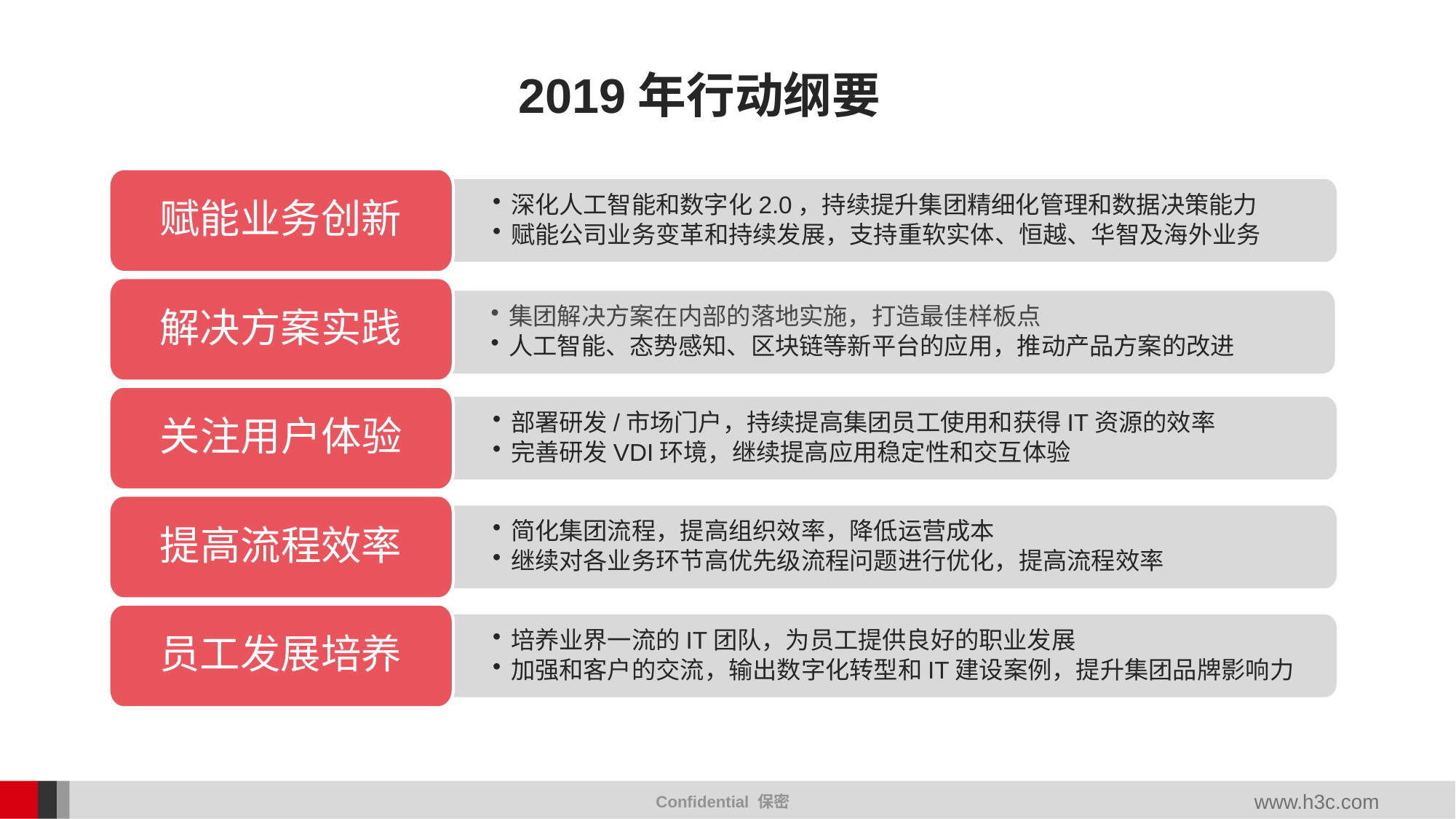

2019年行动纲要
赋能业务创新
深化人工智能和数字化2.0，持续提升集团精细化管理和数据决策能力
赋能公司业务变革和持续发展，支持重软实体、恒越、华智及海外业务
解决方案实践
集团解决方案在内部的落地实施，打造最佳样板点
人工智能、态势感知、区块链等新平台的应用，推动产品方案的改进
关注用户体验
部署研发/市场门户，持续提高集团员工使用和获得IT资源的效率
完善研发VDI环境，继续提高应用稳定性和交互体验
提高流程效率
简化集团流程，提高组织效率，降低运营成本
继续对各业务环节高优先级流程问题进行优化，提高流程效率
员工发展培养
培养业界一流的IT团队，为员工提供良好的职业发展
加强和客户的交流，输出数字化转型和IT建设案例，提升集团品牌影响力